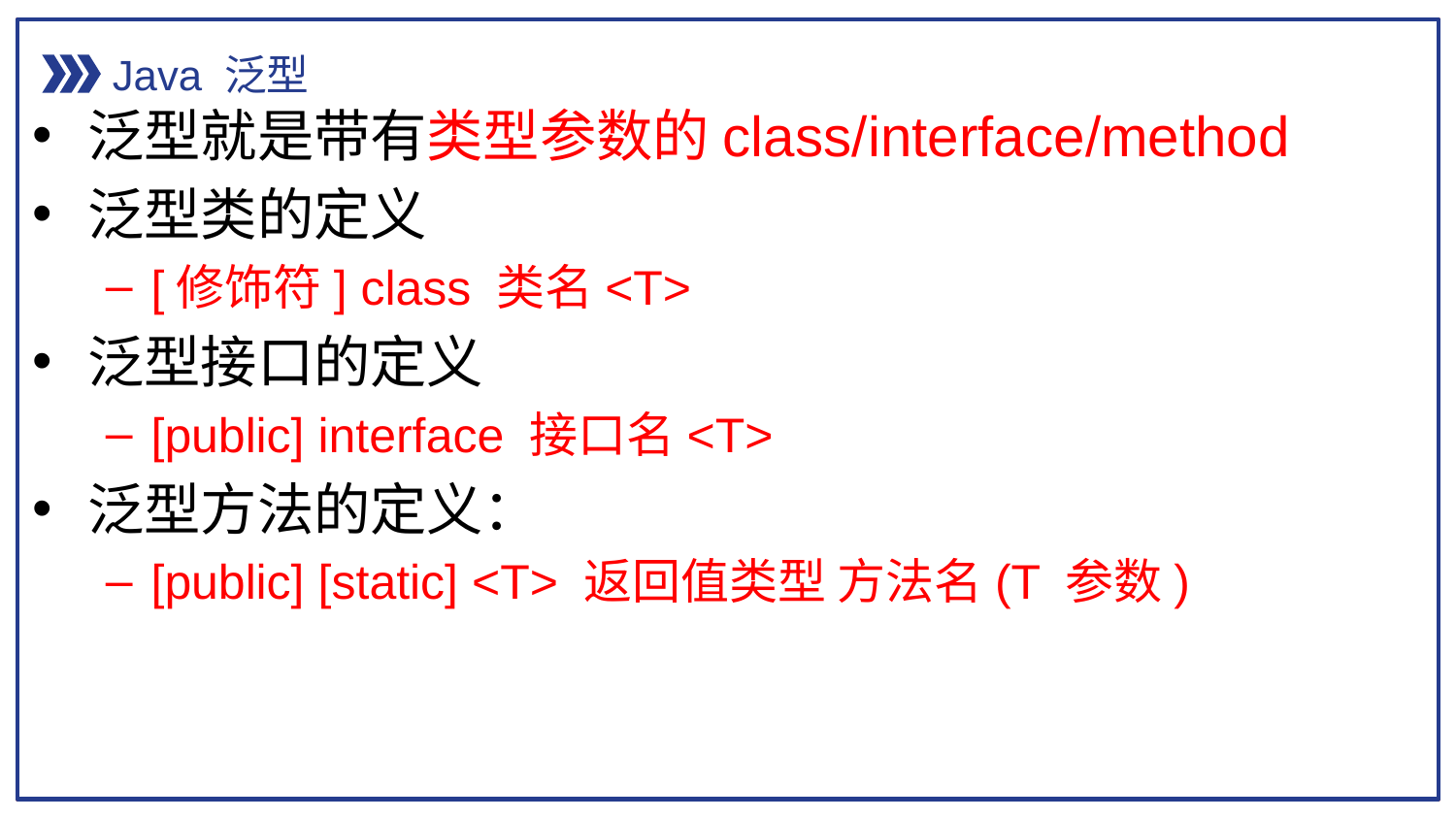

Java 泛型

泛型就是带有类型参数的class/interface/method
泛型类的定义
[修饰符] class 类名<T>
泛型接口的定义
[public] interface 接口名<T>
泛型方法的定义：
[public] [static] <T> 返回值类型 方法名(T 参数)